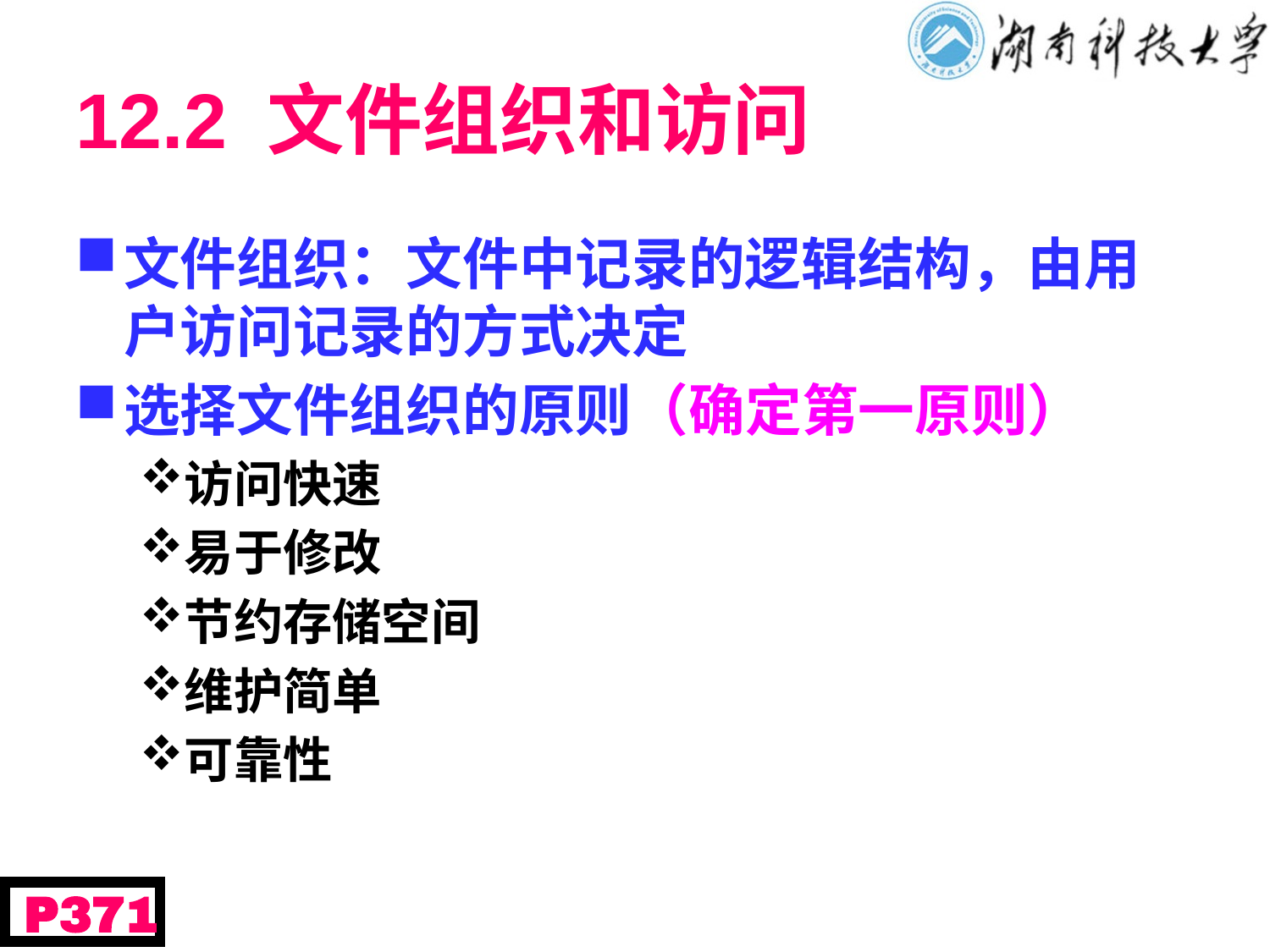

# 12.2 文件组织和访问
文件组织：文件中记录的逻辑结构，由用户访问记录的方式决定
选择文件组织的原则（确定第一原则）
访问快速
易于修改
节约存储空间
维护简单
可靠性
 P371